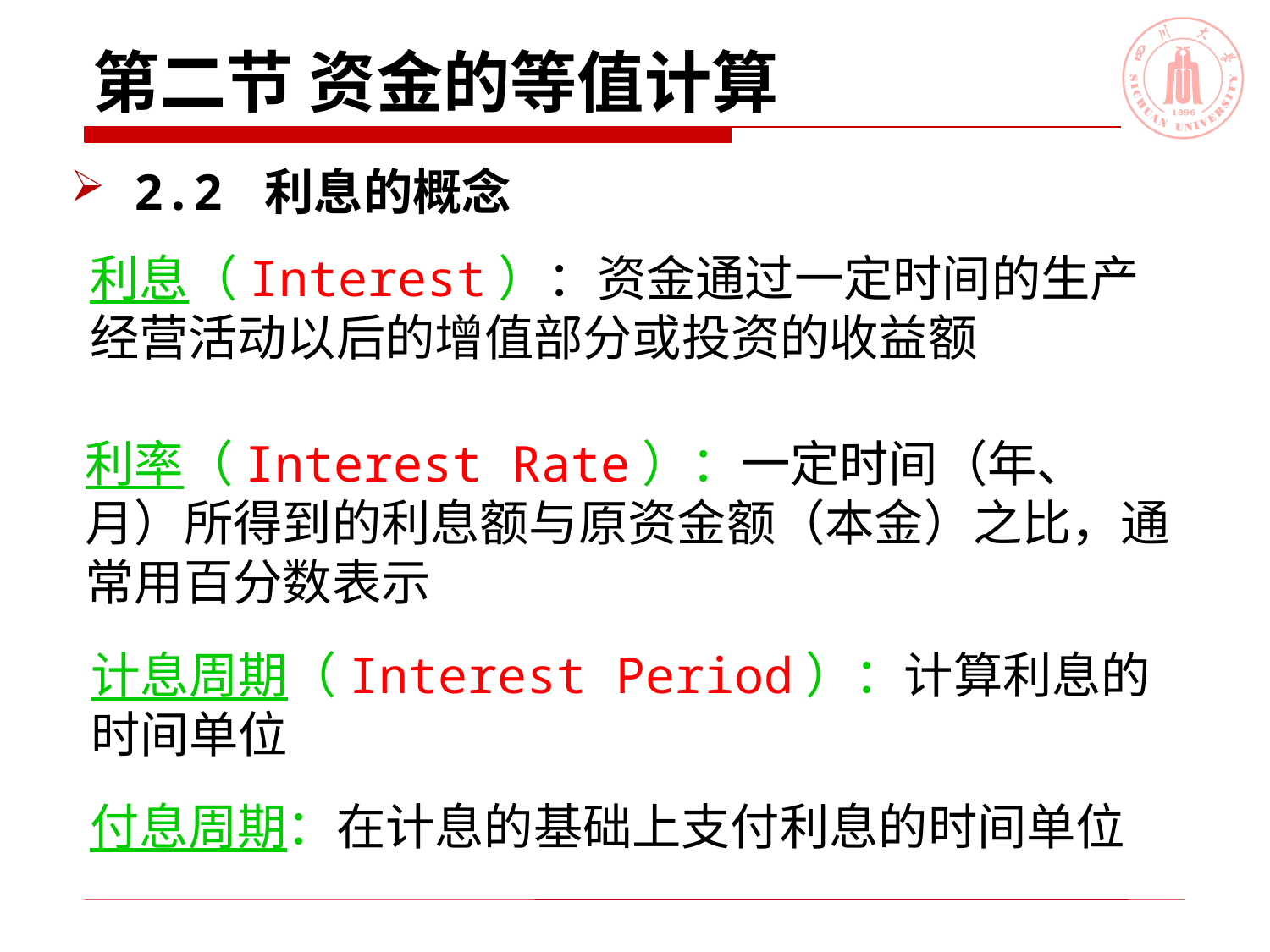

# 第二节 资金的等值计算
2.2 利息的概念
利息（Interest）：资金通过一定时间的生产经营活动以后的增值部分或投资的收益额
利率（Interest Rate）：一定时间（年、月）所得到的利息额与原资金额（本金）之比，通常用百分数表示
计息周期（Interest Period）：计算利息的时间单位
付息周期：在计息的基础上支付利息的时间单位